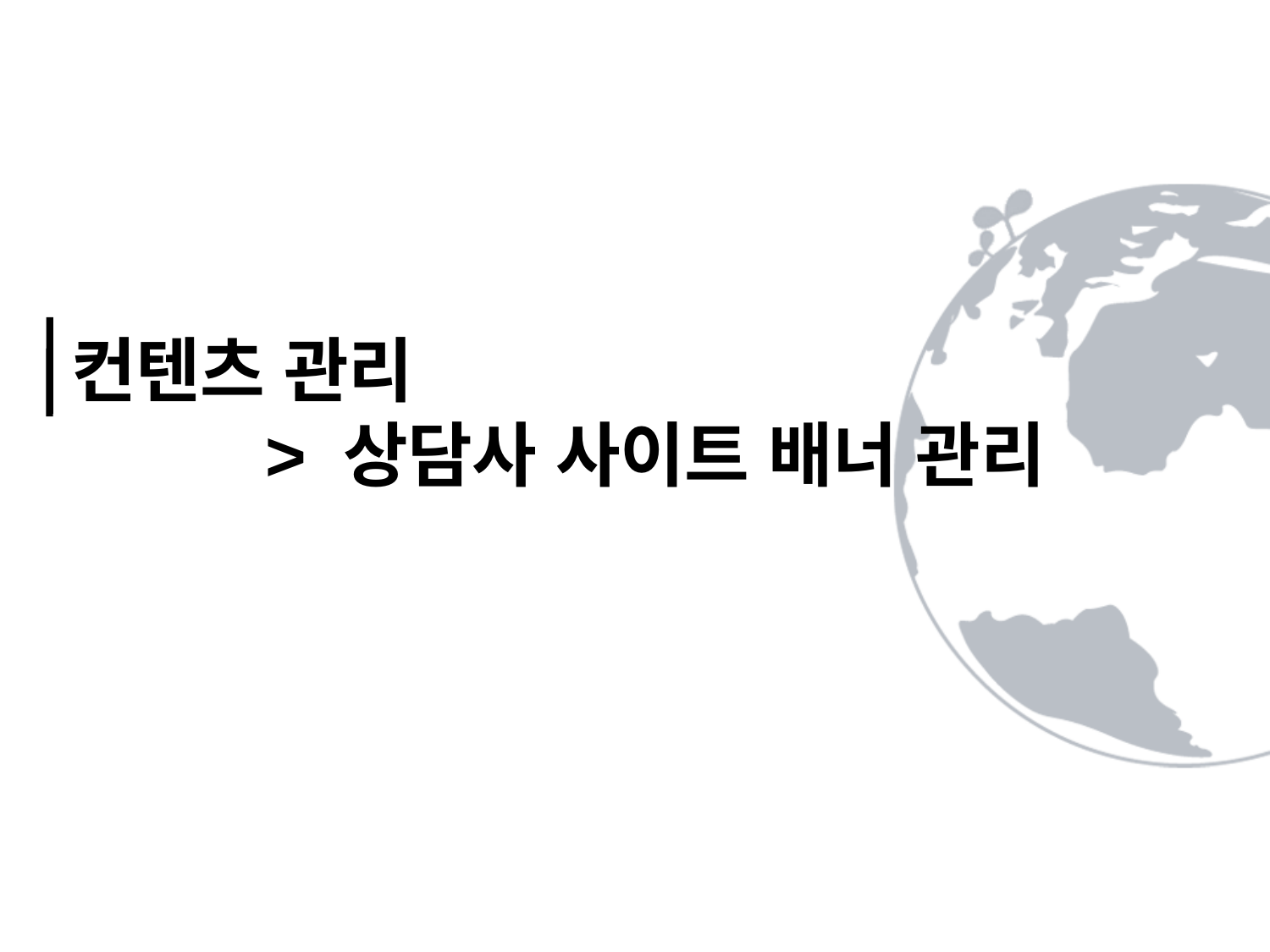

컨텐츠 관리
          > 상담사 사이트 배너 관리